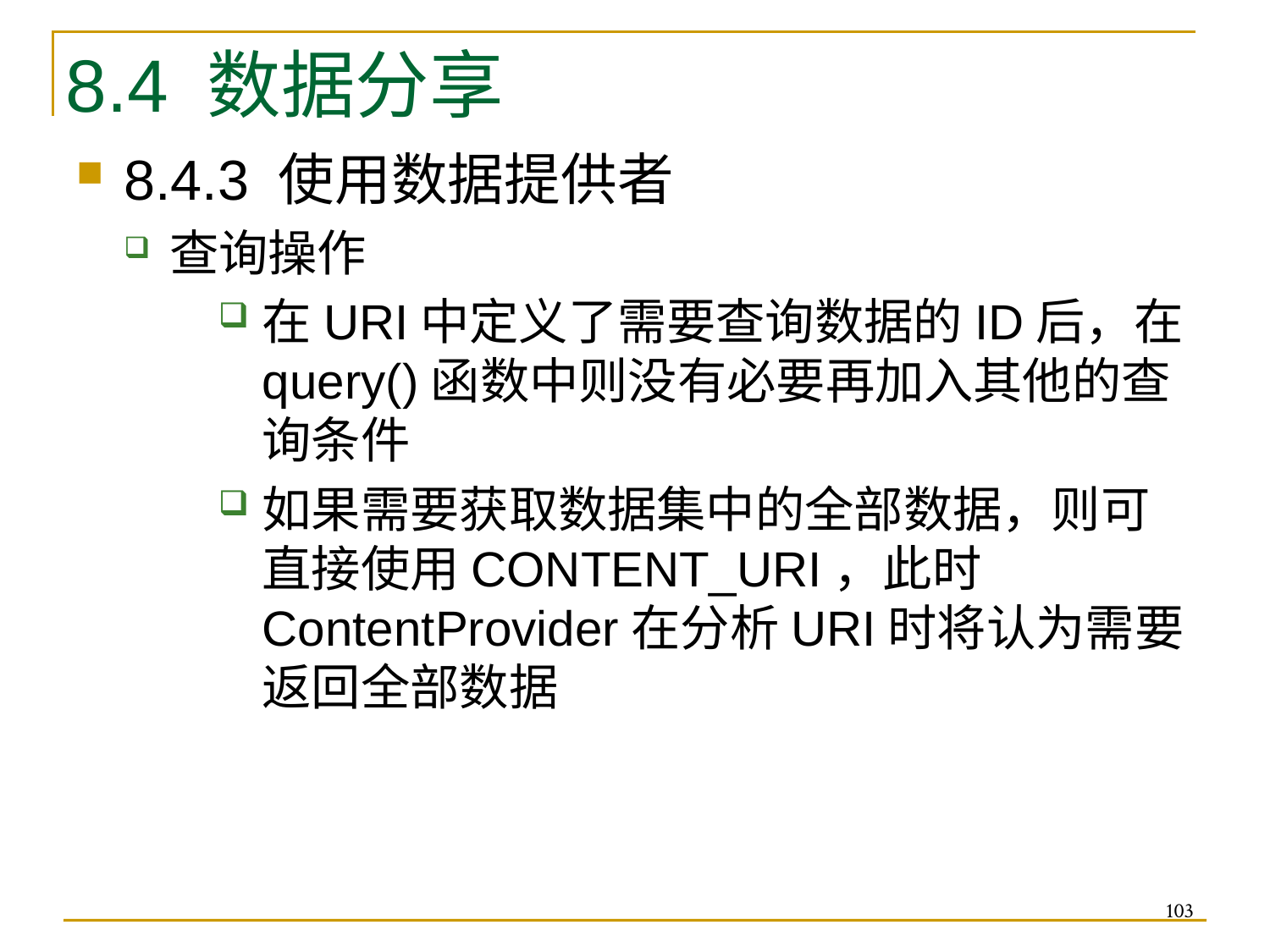

8.4 数据分享
8.4.3 使用数据提供者
查询操作
在URI中定义了需要查询数据的ID后，在query()函数中则没有必要再加入其他的查询条件
如果需要获取数据集中的全部数据，则可直接使用CONTENT_URI，此时ContentProvider在分析URI时将认为需要返回全部数据
103